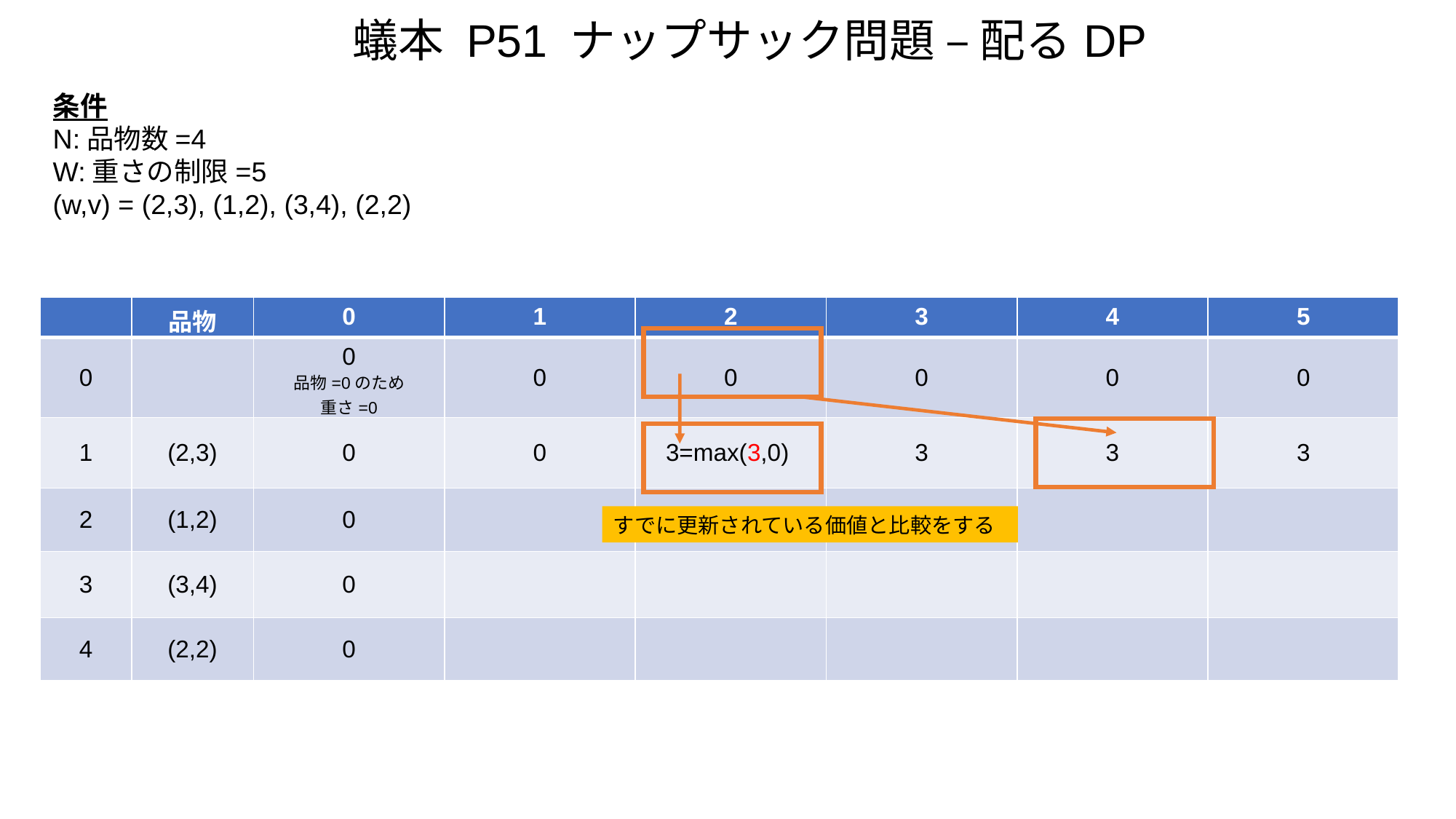

蟻本 P51 ナップサック問題 – 配るDP
条件
N:品物数=4
W:重さの制限=5
(w,v) = (2,3), (1,2), (3,4), (2,2)
|  | 品物 | 0 | 1 | 2 | 3 | 4 | 5 |
| --- | --- | --- | --- | --- | --- | --- | --- |
| 0 |  | 0 品物=0のため 重さ=0 | 0 | 0 | 0 | 0 | 0 |
| 1 | (2,3) | 0 | 0 | 3=max(3,0) | 3 | 3 | 3 |
| 2 | (1,2) | 0 |  |  |  |  |  |
| 3 | (3,4) | 0 |  |  |  |  |  |
| 4 | (2,2) | 0 |  |  |  |  |  |

すでに更新されている価値と比較をする